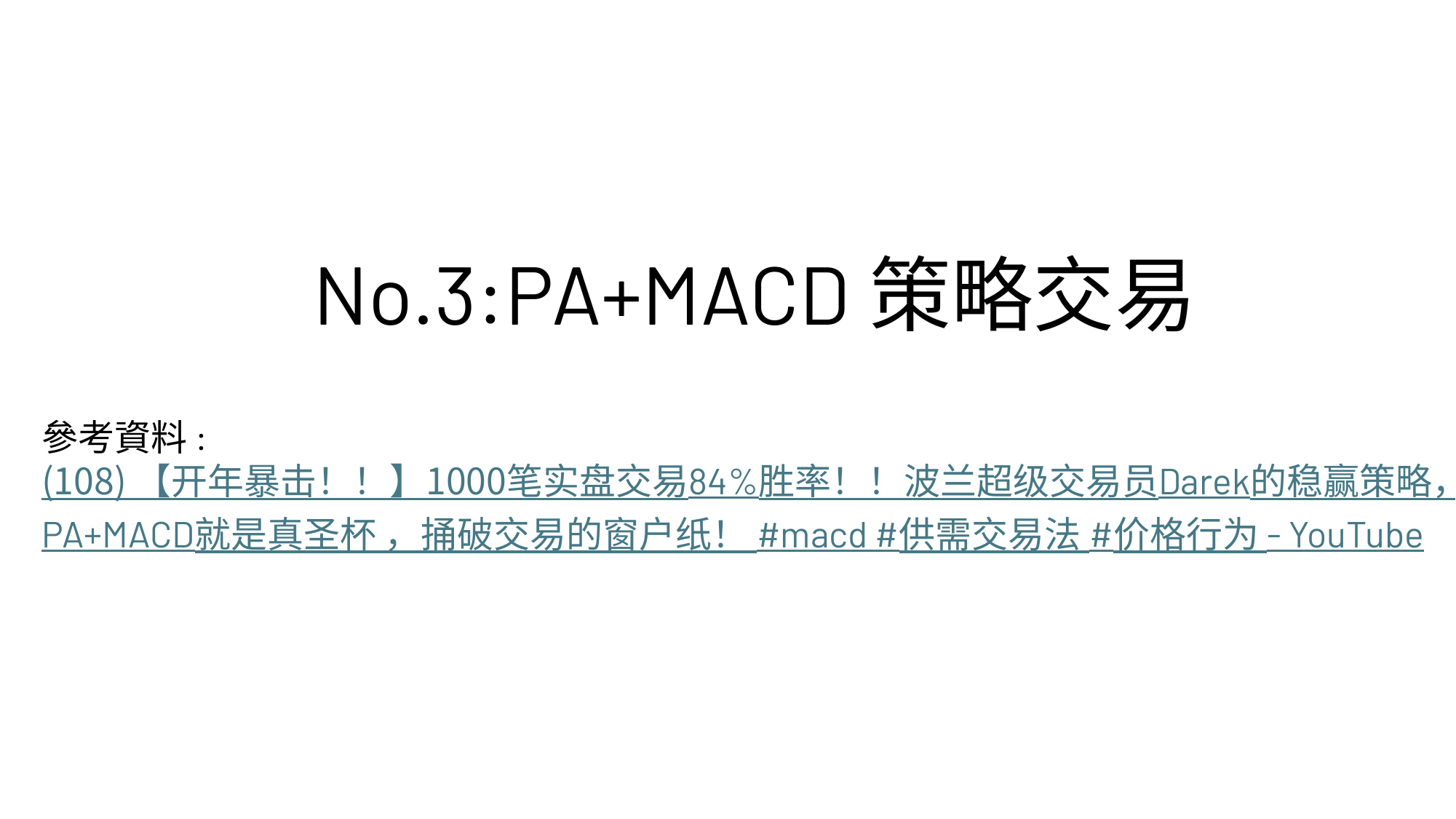

No.3:PA+MACD策略交易
參考資料:
(108) 【开年暴击！！】1000笔实盘交易84%胜率！！波兰超级交易员Darek的稳赢策略，
PA+MACD就是真圣杯 ，捅破交易的窗户纸！ #macd #供需交易法 #价格行为 - YouTube